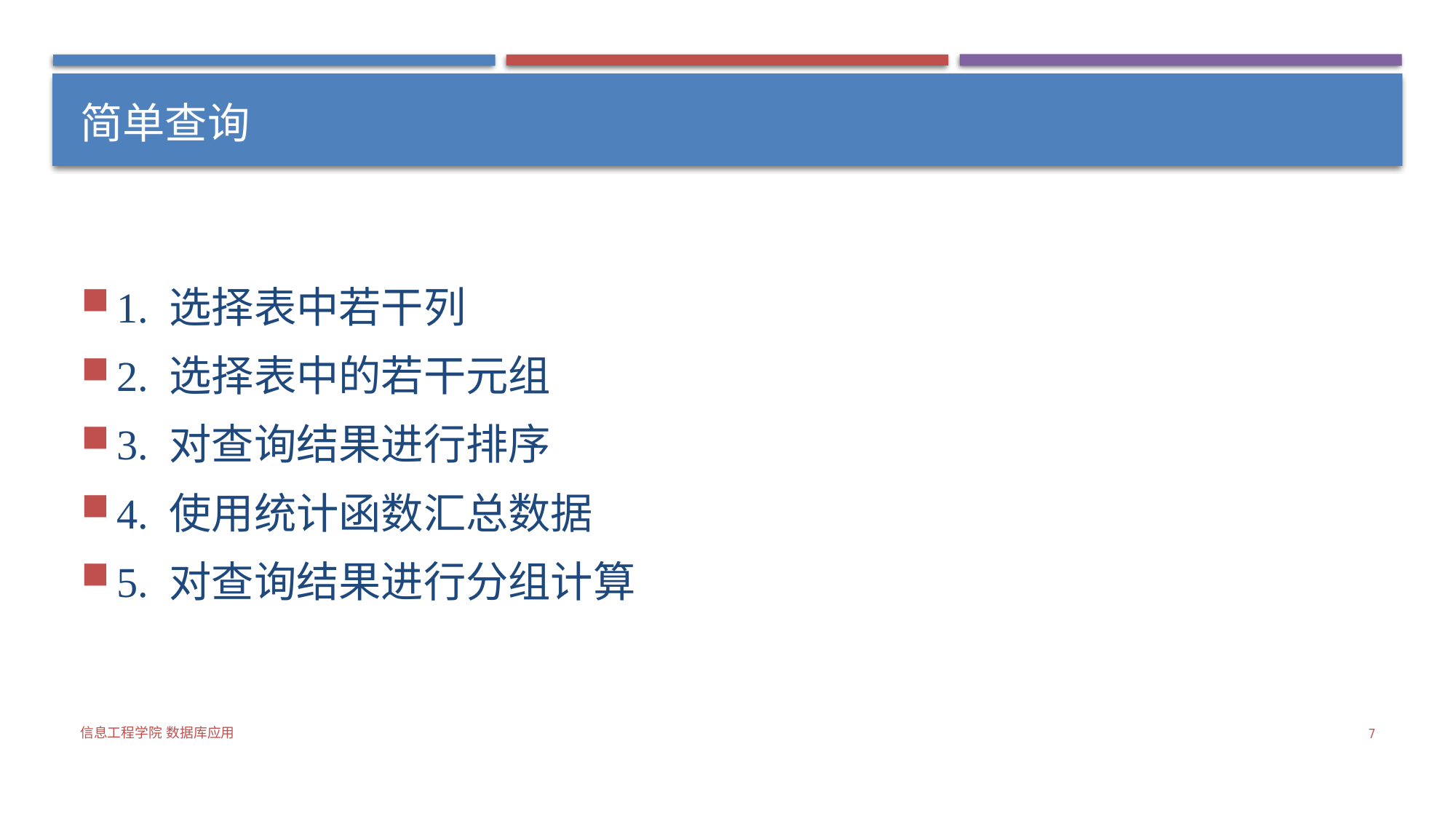

# 简单查询
1. 选择表中若干列
2. 选择表中的若干元组
3. 对查询结果进行排序
4. 使用统计函数汇总数据
5. 对查询结果进行分组计算
信息工程学院 数据库应用
7